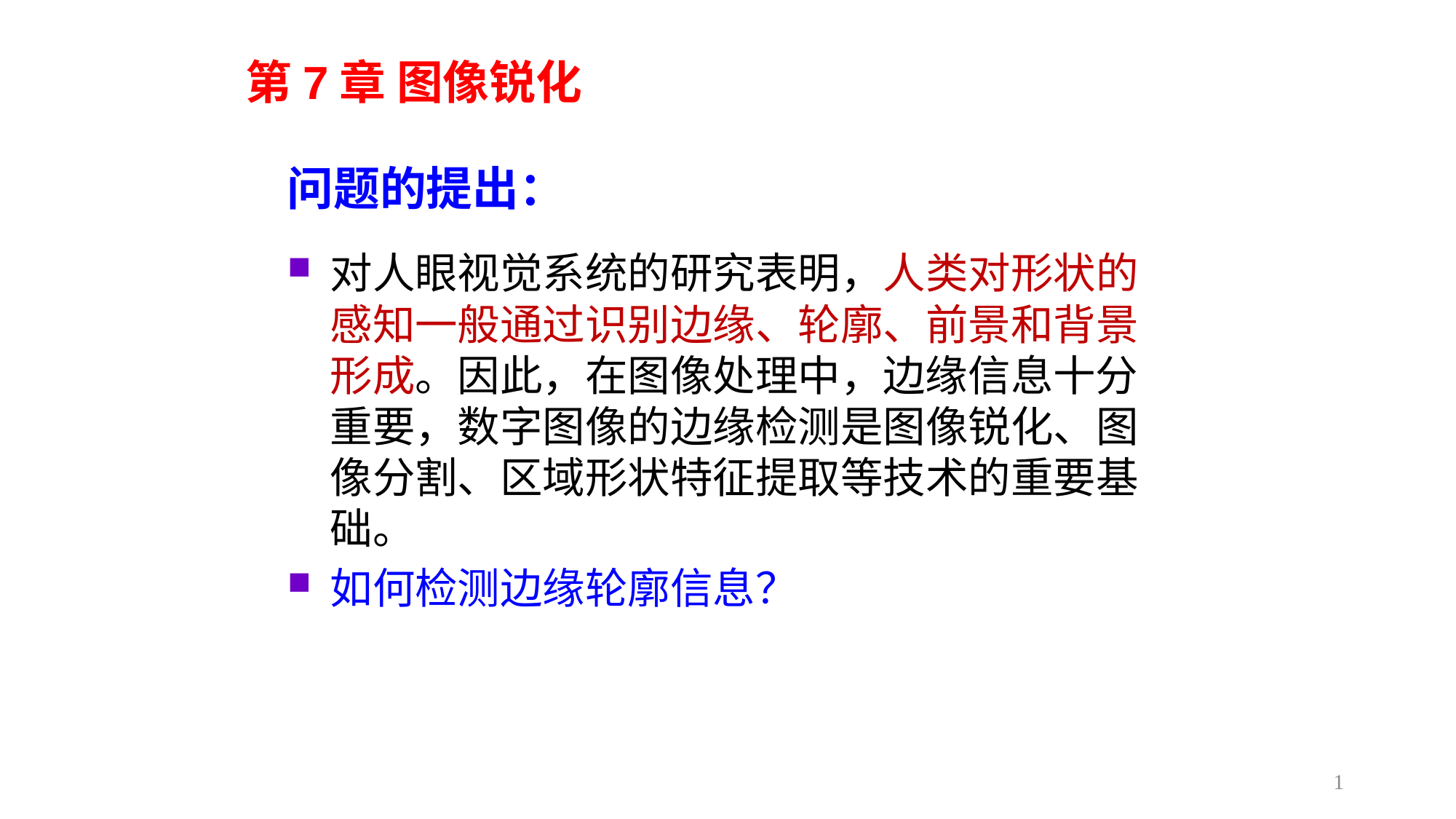

第7章 图像锐化
问题的提出：
对人眼视觉系统的研究表明，人类对形状的感知一般通过识别边缘、轮廓、前景和背景形成。因此，在图像处理中，边缘信息十分重要，数字图像的边缘检测是图像锐化、图像分割、区域形状特征提取等技术的重要基础。
如何检测边缘轮廓信息？
1